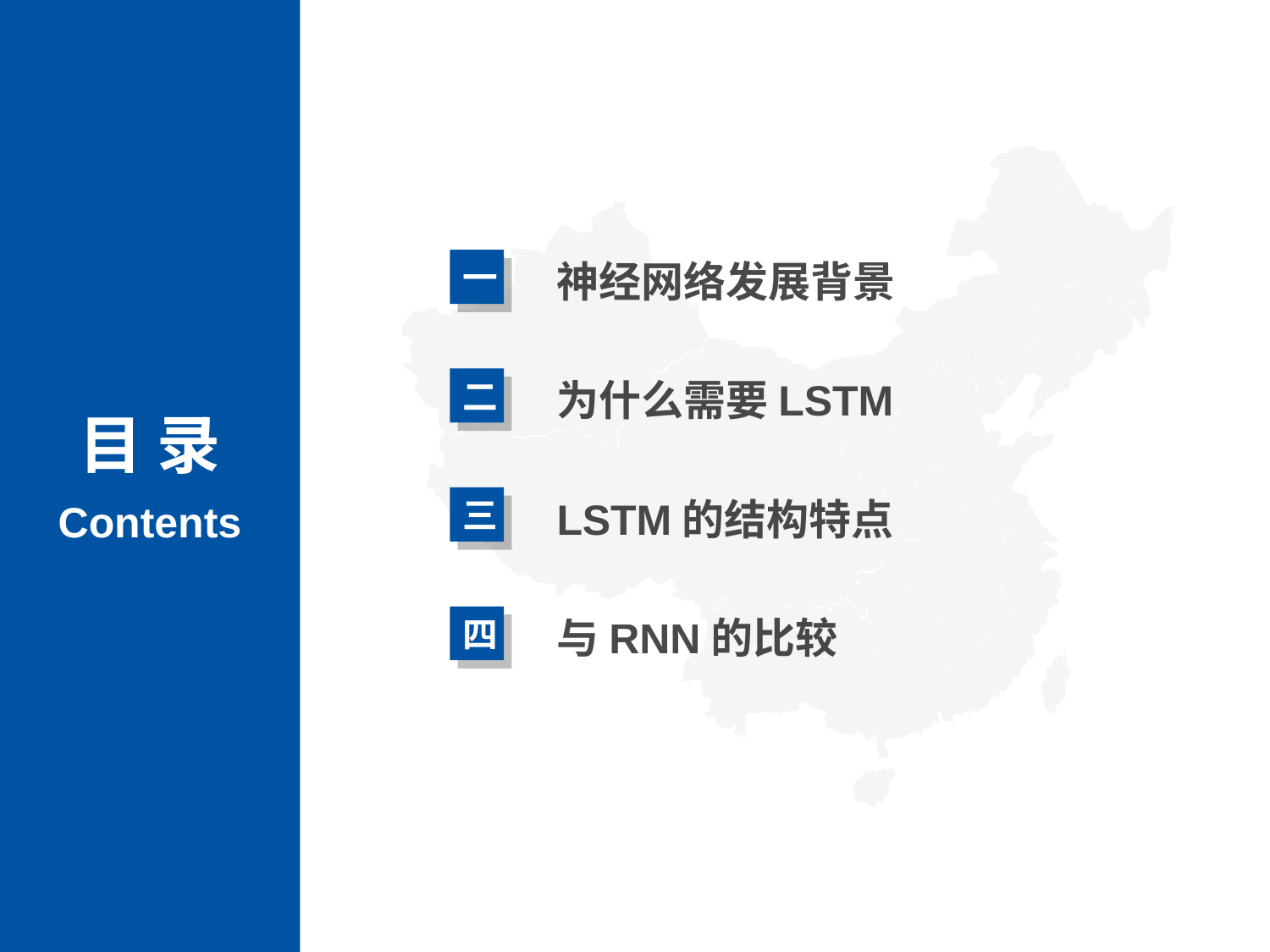

神经网络发展背景
一

为什么需要LSTM
二

目 录
Contents
LSTM的结构特点

三

与RNN的比较
四